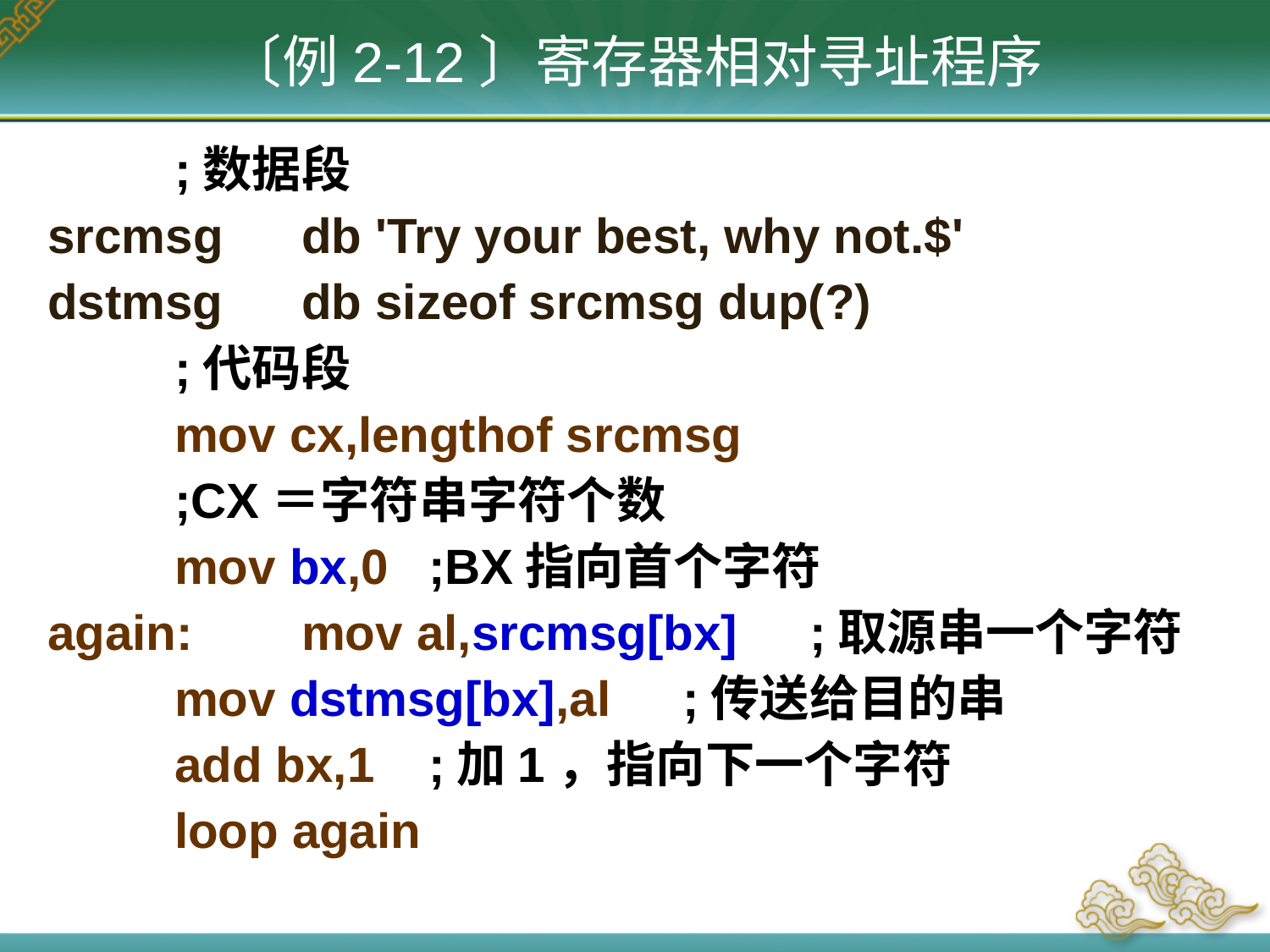

# 〔例2-12〕寄存器相对寻址程序
	;数据段
srcmsg	db 'Try your best, why not.$'
dstmsg	db sizeof srcmsg dup(?)
	;代码段
	mov cx,lengthof srcmsg
	;CX＝字符串字符个数
	mov bx,0	;BX指向首个字符
again:	mov al,srcmsg[bx]	;取源串一个字符
	mov dstmsg[bx],al	;传送给目的串
	add bx,1	;加1，指向下一个字符
	loop again